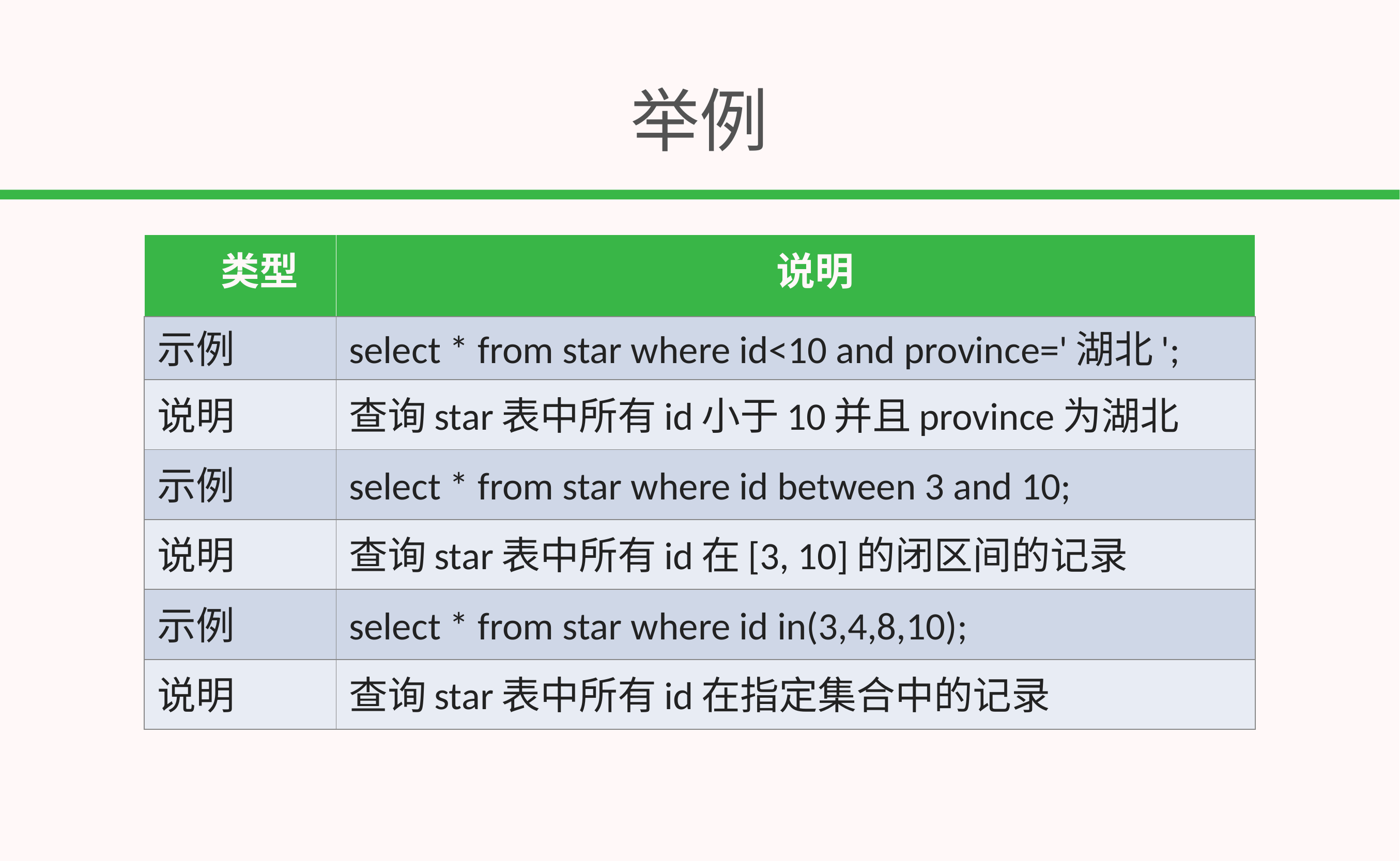

# 举例
| 类型 | 说明 |
| --- | --- |
| 示例 | select \* from star where id<10 and province='湖北'; |
| 说明 | 查询star表中所有id小于10并且province为湖北 |
| 示例 | select \* from star where id between 3 and 10; |
| 说明 | 查询star表中所有id在[3, 10]的闭区间的记录 |
| 示例 | select \* from star where id in(3,4,8,10); |
| 说明 | 查询star表中所有id在指定集合中的记录 |